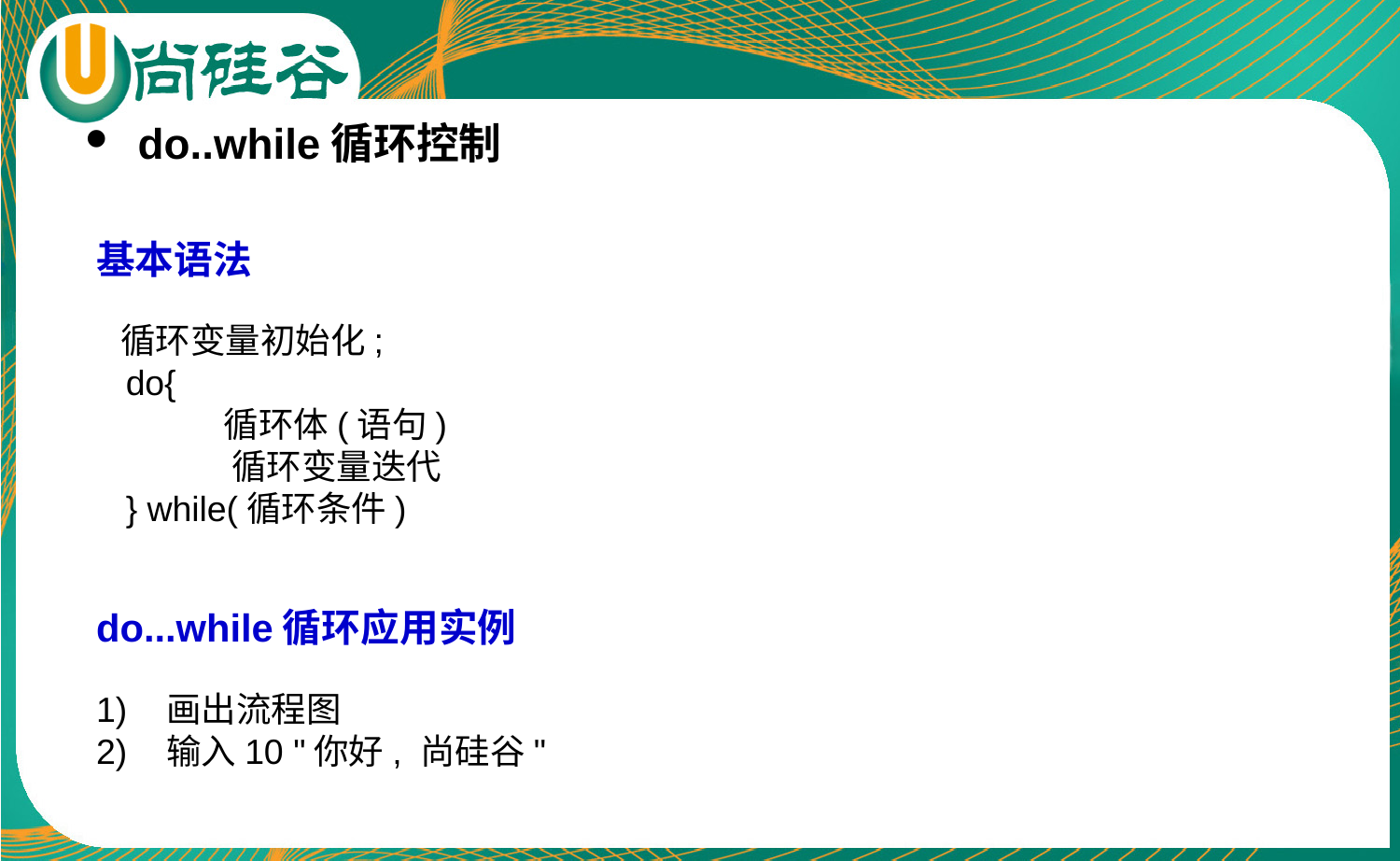

do..while循环控制

基本语法

  循环变量初始化;
   do{
               循环体(语句)
                循环变量迭代
   } while(循环条件)

do...while循环应用实例

画出流程图
输入10 "你好, 尚硅谷"